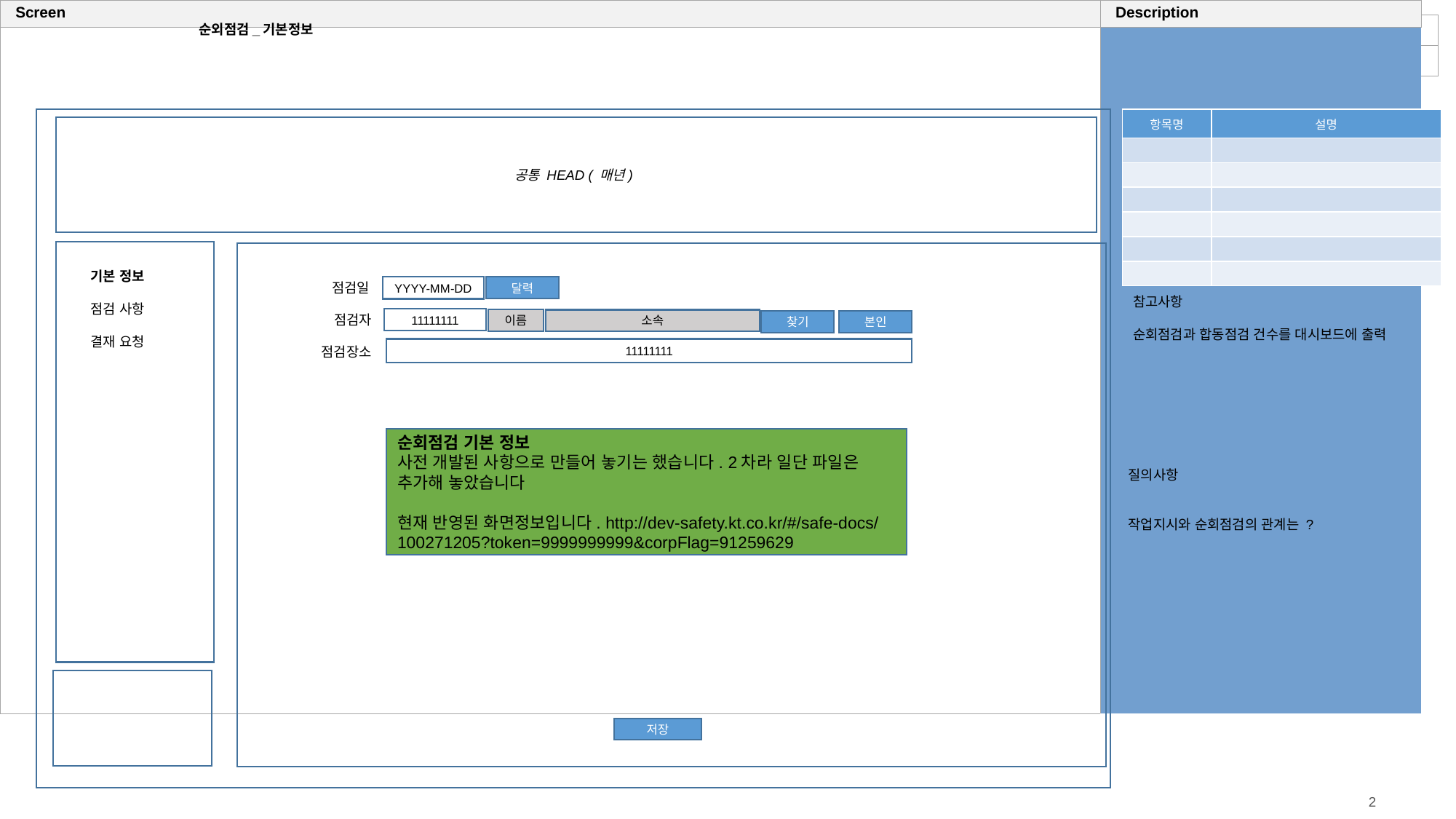

순외점검_기본정보

| 항목명 | 설명 |
| --- | --- |
|  |  |
|  |  |
|  |  |
|  |  |
|  |  |
|  |  |

공통 HEAD ( 매년)

기본 정보

점검 사항

결재 요청
YYYY-MM-DD
점검일
달력
참고사항

순회점검과 합동점검 건수를 대시보드에 출력
11111111
점검자
이름
소속
찾기
본인
11111111
점검장소
순회점검 기본 정보
사전 개발된 사항으로 만들어 놓기는 했습니다. 2차라 일단 파일은 추가해 놓았습니다

현재 반영된 화면정보입니다. http://dev-safety.kt.co.kr/#/safe-docs/100271205?token=9999999999&corpFlag=91259629
질의사항

작업지시와 순회점검의 관계는 ?

저장